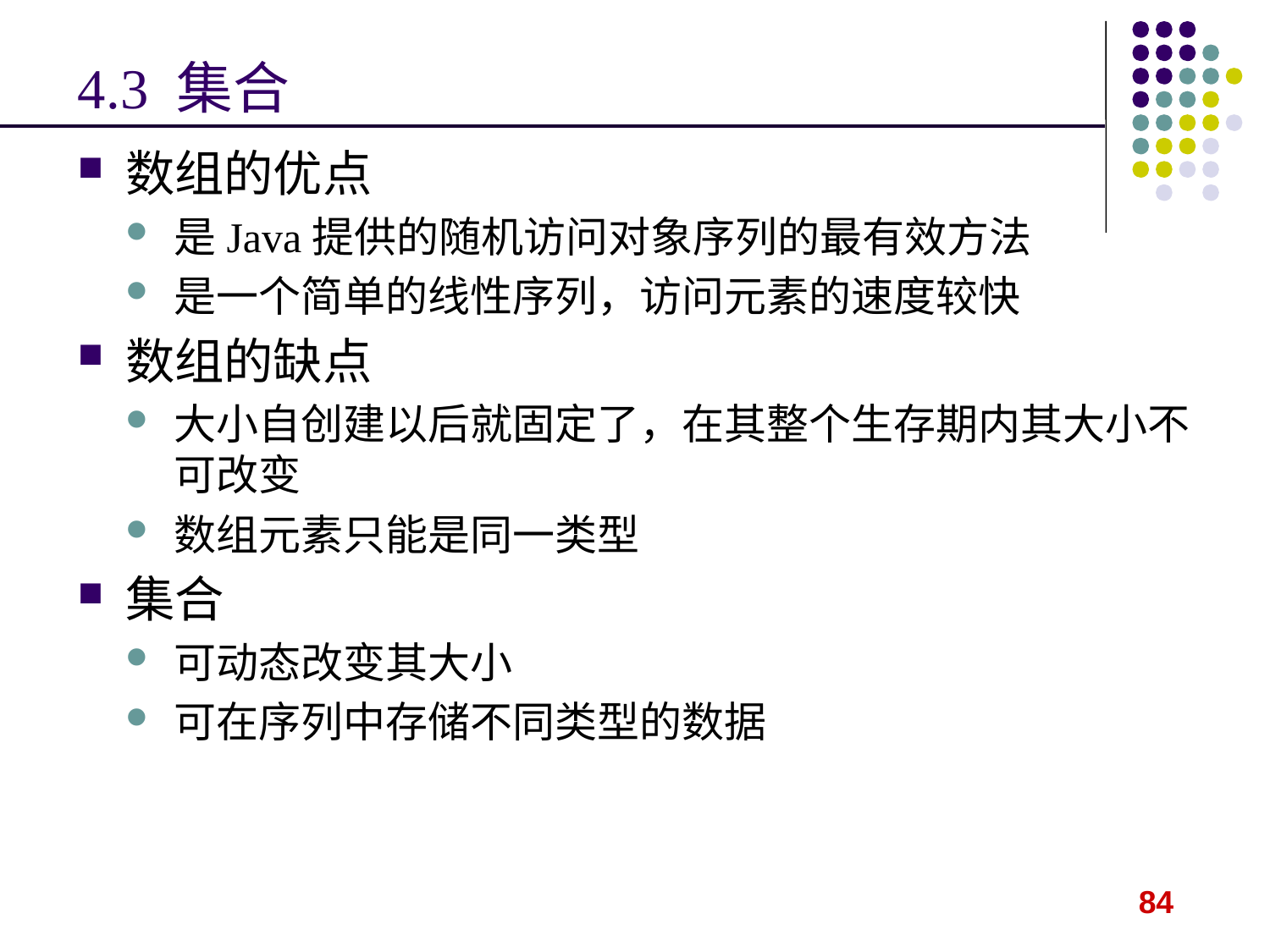

# 4.3 集合
数组的优点
是Java提供的随机访问对象序列的最有效方法
是一个简单的线性序列，访问元素的速度较快
数组的缺点
大小自创建以后就固定了，在其整个生存期内其大小不可改变
数组元素只能是同一类型
集合
可动态改变其大小
可在序列中存储不同类型的数据